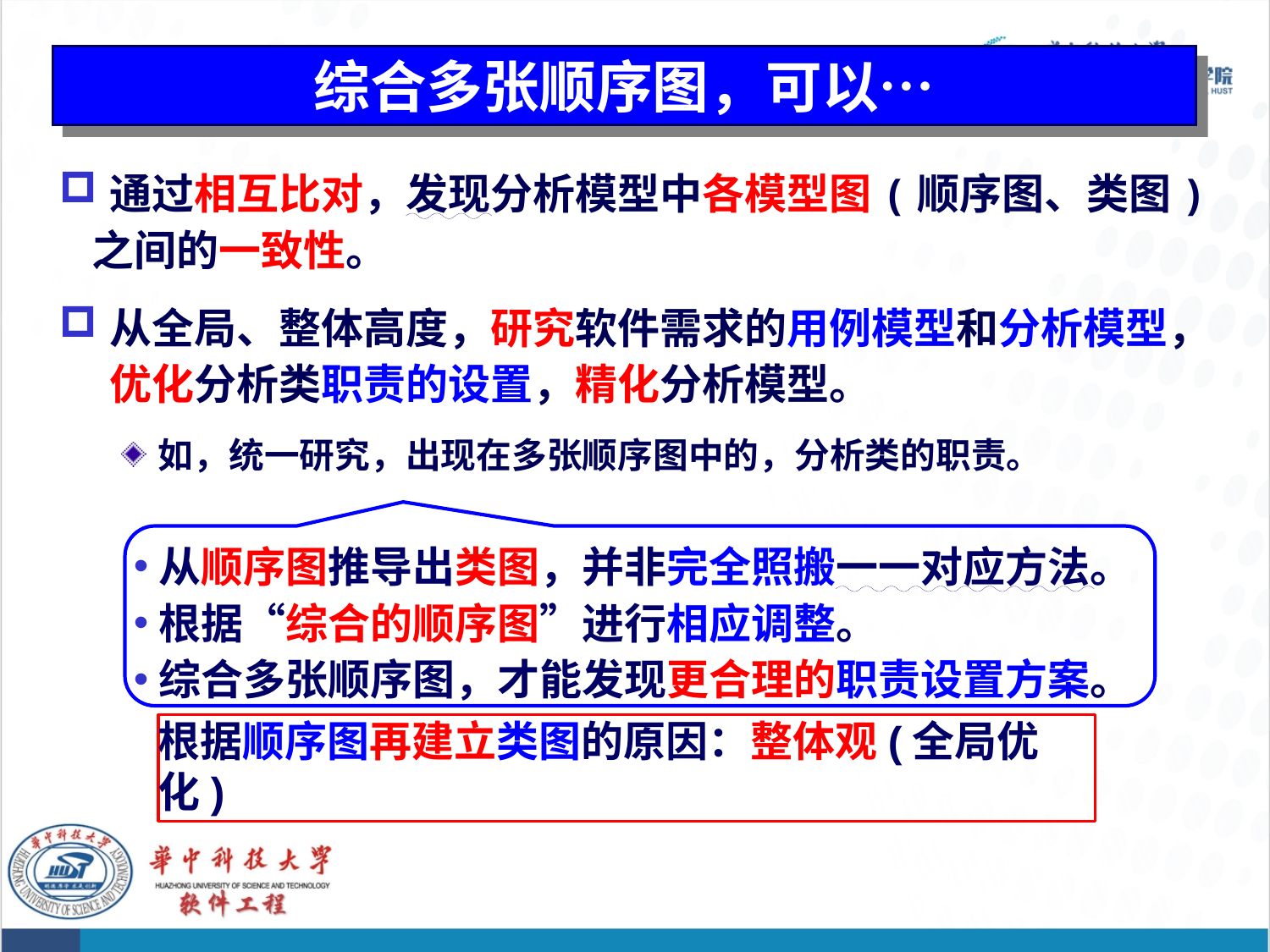

# 综合多张顺序图，可以…
通过相互比对，发现分析模型中各模型图(顺序图、类图)
   之间的一致性。
从全局、整体高度，研究软件需求的用例模型和分析模型，优化分析类职责的设置，精化分析模型。
如，统一研究，出现在多张顺序图中的，分析类的职责。
从顺序图推导出类图，并非完全照搬一一对应方法。
根据“综合的顺序图”进行相应调整。
综合多张顺序图，才能发现更合理的职责设置方案。
根据顺序图再建立类图的原因：整体观(全局优化)